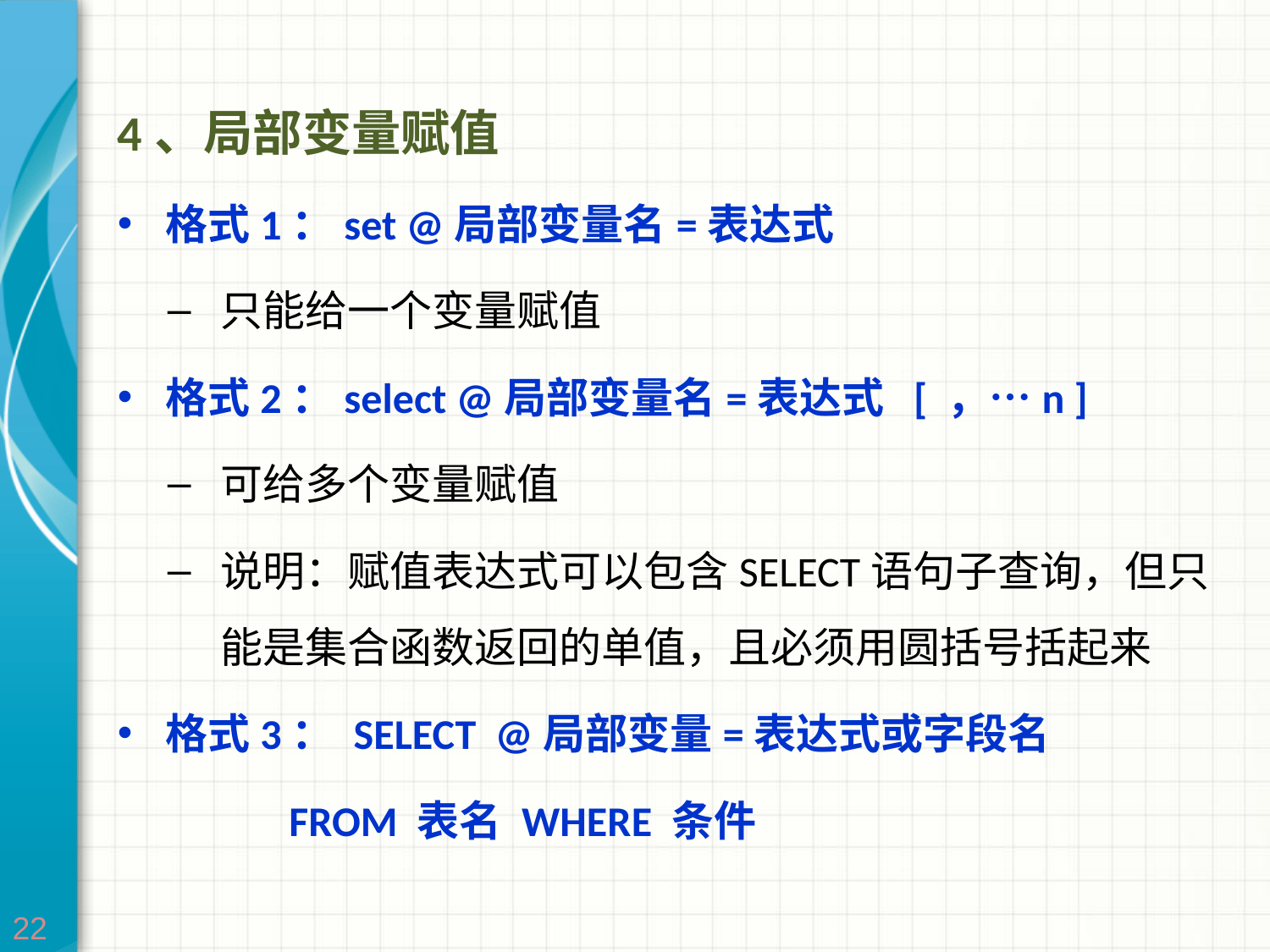

4、局部变量赋值
格式1：set @局部变量名=表达式
只能给一个变量赋值
格式2：select @局部变量名=表达式  [ ，…n ]
可给多个变量赋值
说明：赋值表达式可以包含SELECT语句子查询，但只能是集合函数返回的单值，且必须用圆括号括起来
格式3： SELECT  @局部变量=表达式或字段名
                  FROM 表名 WHERE 条件

22